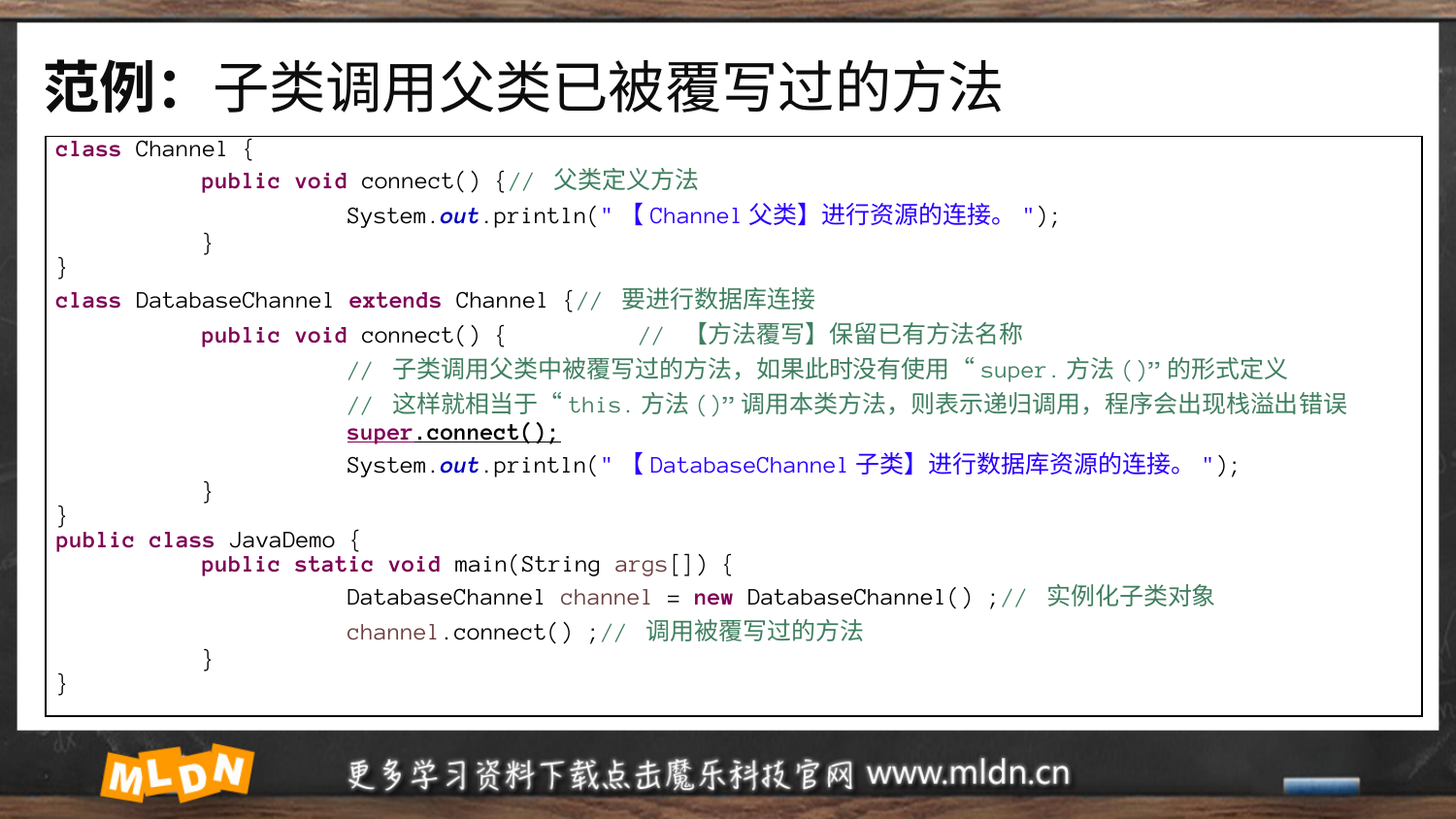

# 范例：子类调用父类已被覆写过的方法
| class Channel { public void connect() {// 父类定义方法 System.out.println("【Channel父类】进行资源的连接。"); } } class DatabaseChannel extends Channel {// 要进行数据库连接 public void connect() { // 【方法覆写】保留已有方法名称 // 子类调用父类中被覆写过的方法，如果此时没有使用“super.方法()”的形式定义 // 这样就相当于“this.方法()”调用本类方法，则表示递归调用，程序会出现栈溢出错误 super.connect(); System.out.println("【DatabaseChannel子类】进行数据库资源的连接。"); } } public class JavaDemo { public static void main(String args[]) { DatabaseChannel channel = new DatabaseChannel() ;// 实例化子类对象 channel.connect() ;// 调用被覆写过的方法 } } |
| --- |